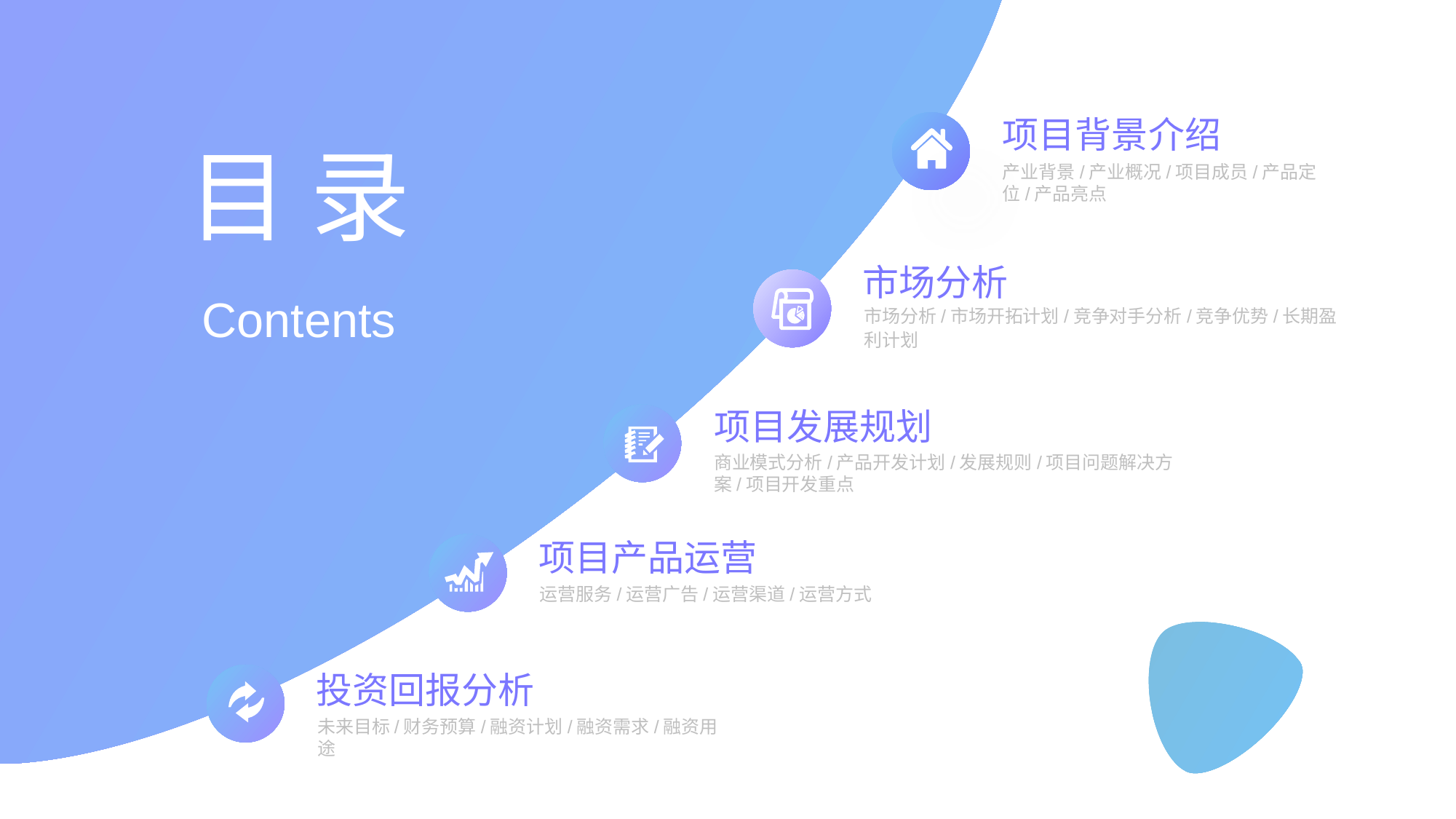

项目背景介绍

目 录
产业背景/产业概况/项目成员/产品定位/产品亮点
市场分析

Contents

市场分析/市场开拓计划/竞争对手分析/竞争优势/长期盈利计划
项目发展规划

商业模式分析/产品开发计划/发展规则/项目问题解决方案/项目开发重点
项目产品运营

运营服务/运营广告/运营渠道/运营方式

投资回报分析

未来目标/财务预算/融资计划/融资需求/融资用途